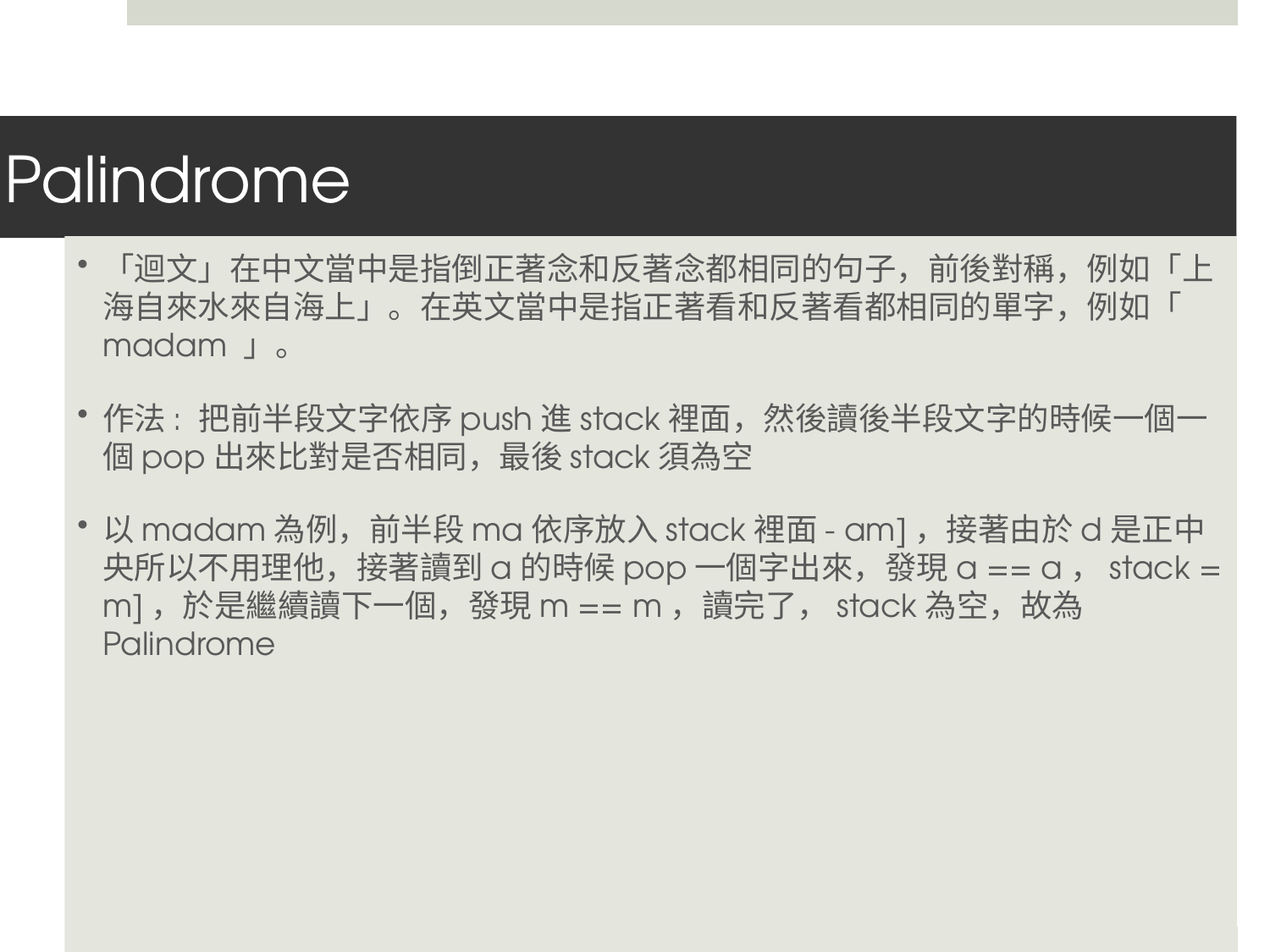

# Palindrome
「迴文」在中文當中是指倒正著念和反著念都相同的句子，前後對稱，例如「上海自來水來自海上」。在英文當中是指正著看和反著看都相同的單字，例如「 madam 」。
作法: 把前半段文字依序push進stack裡面，然後讀後半段文字的時候一個一個pop出來比對是否相同，最後stack須為空
以madam為例，前半段ma依序放入stack裡面- am]，接著由於d是正中央所以不用理他，接著讀到a的時候pop一個字出來，發現a == a，stack = m]，於是繼續讀下一個，發現m == m，讀完了，stack為空，故為Palindrome